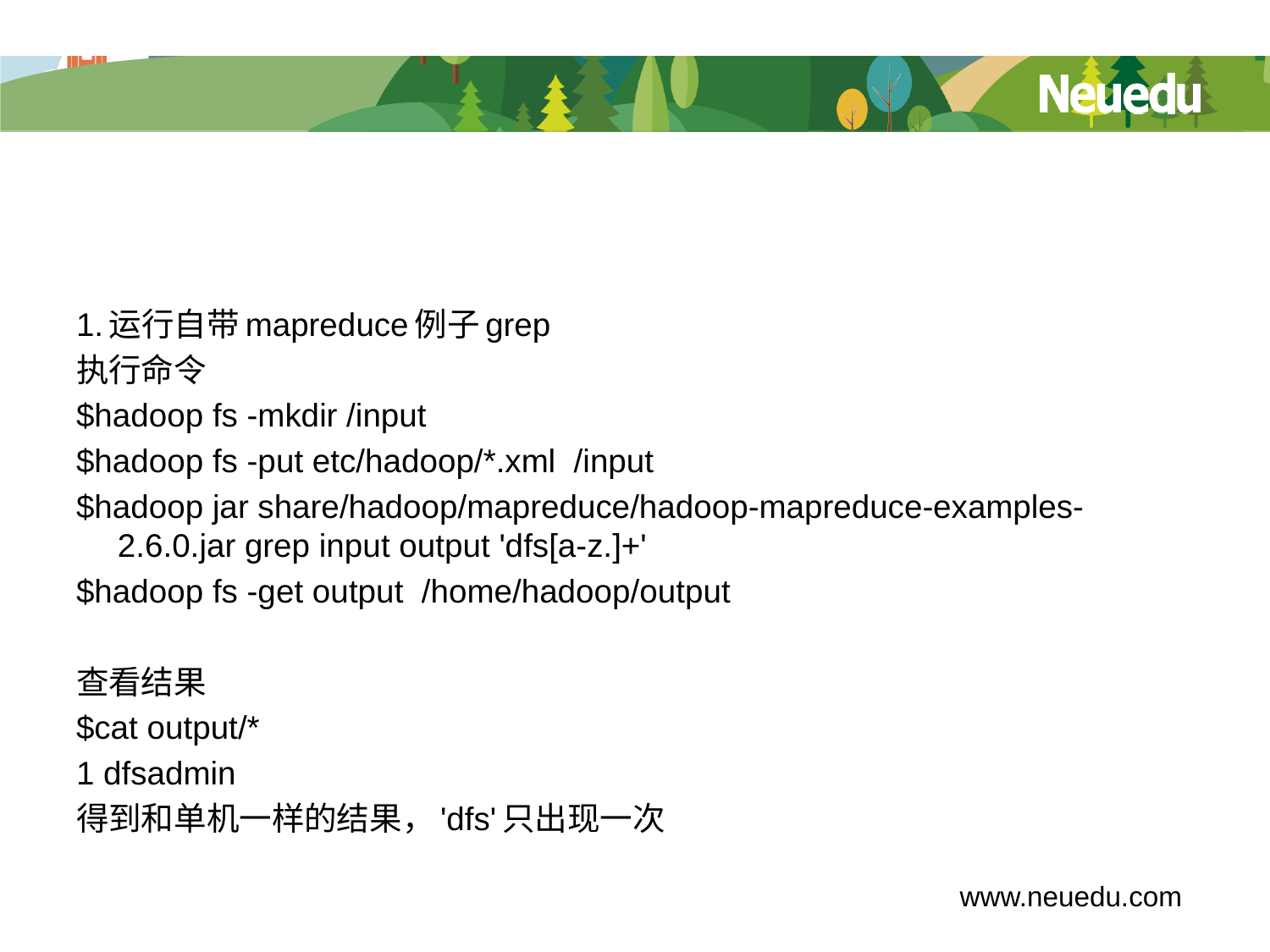

#
1.运行自带mapreduce例子grep
执行命令
$hadoop fs -mkdir /input
$hadoop fs -put etc/hadoop/*.xml  /input
$hadoop jar share/hadoop/mapreduce/hadoop-mapreduce-examples-2.6.0.jar grep input output 'dfs[a-z.]+'
$hadoop fs -get output  /home/hadoop/output

查看结果
$cat output/*
1 dfsadmin
得到和单机一样的结果，'dfs'只出现一次